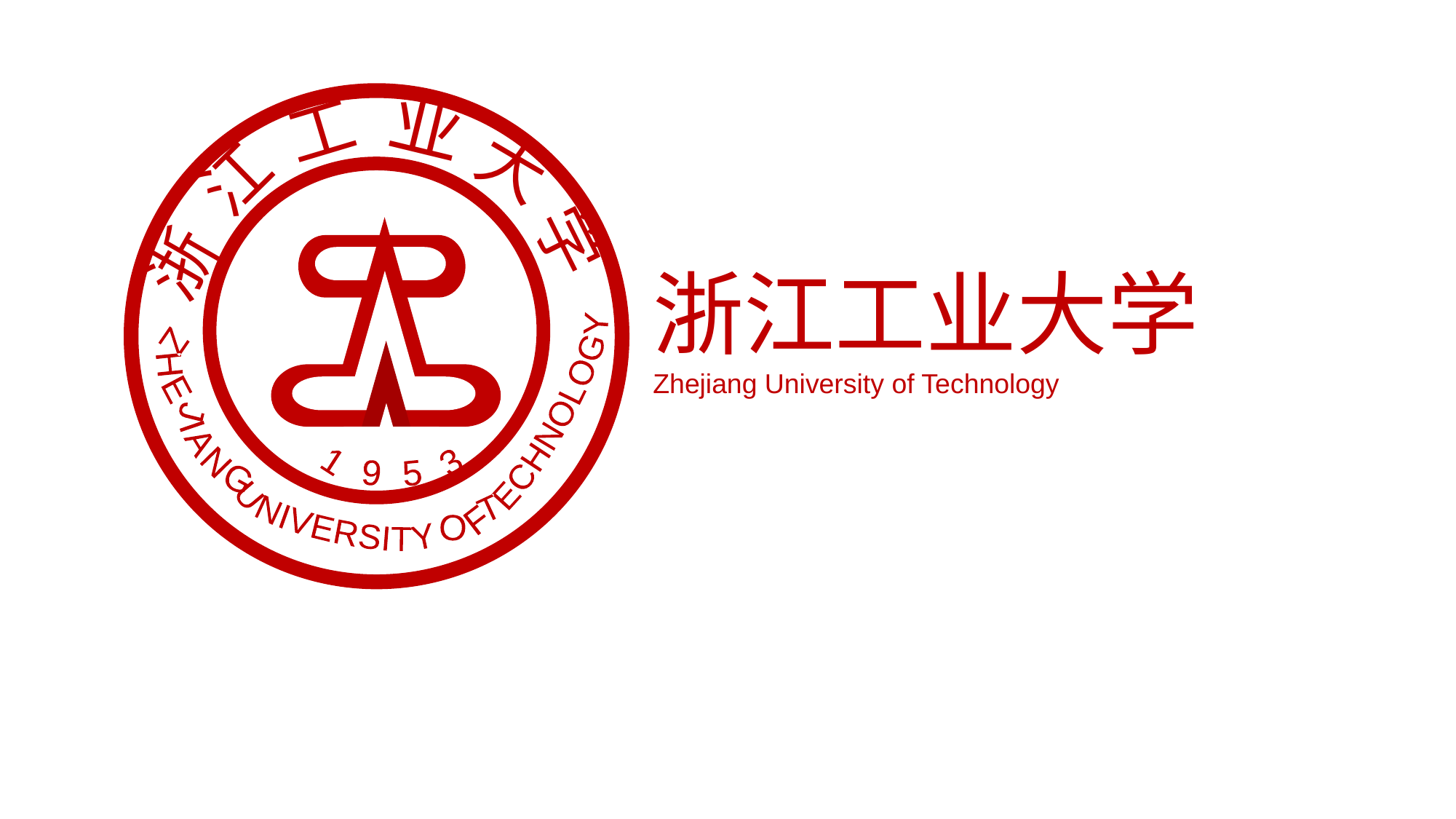

业
工

江
大

浙
学

浙江工业大学
Zhejiang University of Technology

ZHE

TECHNOLOGY

JIANG

1  9  5  3
OF
UNIVERSITY